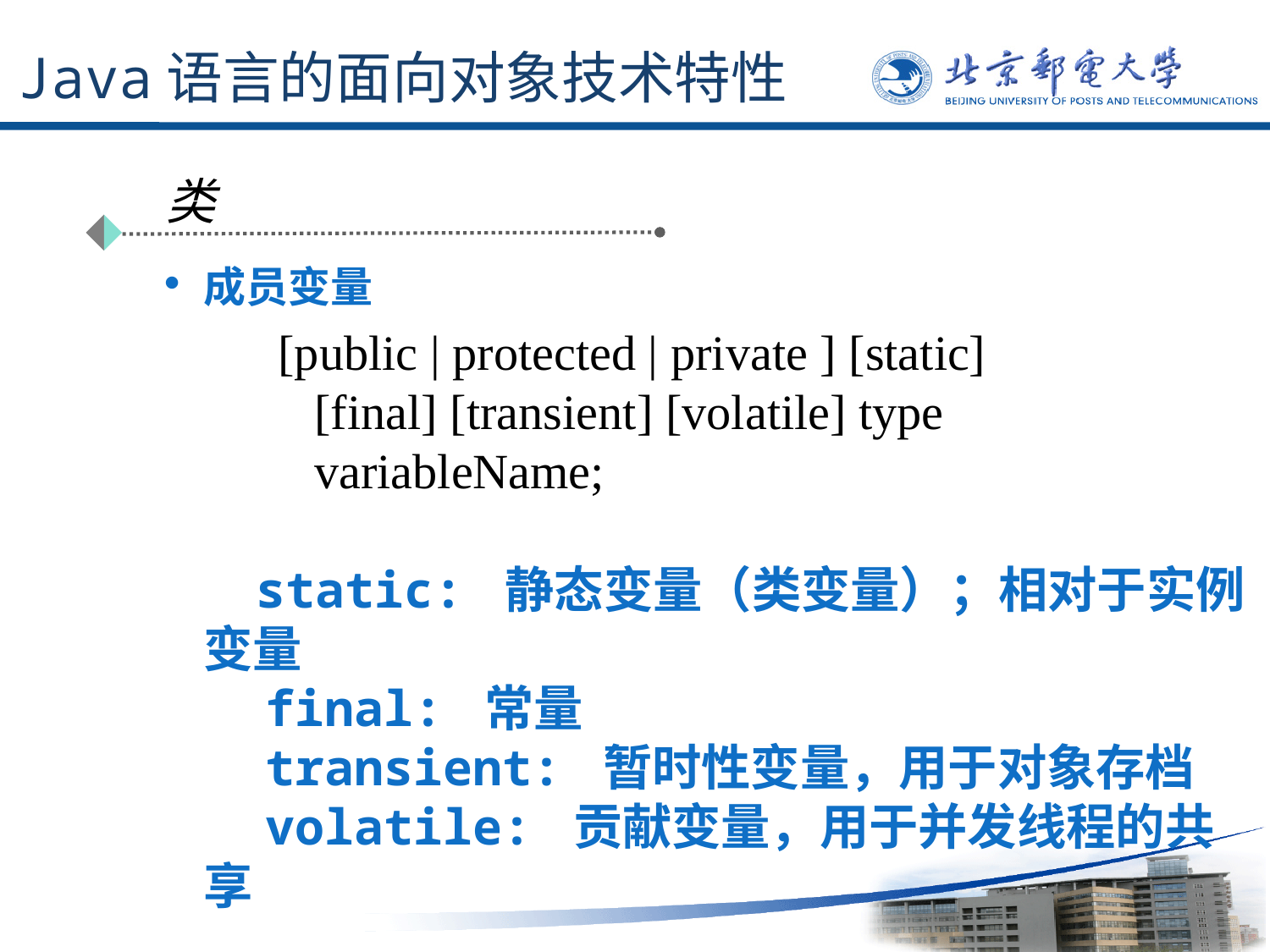

# Java语言的面向对象技术特性

类

成员变量
　　  [public | protected | private ] [static]
　　[final] [transient] [volatile] type
　　variableName;
　static: 静态变量（类变量）；相对于实例变量
　final: 常量
　transient: 暂时性变量，用于对象存档
　volatile: 贡献变量，用于并发线程的共享